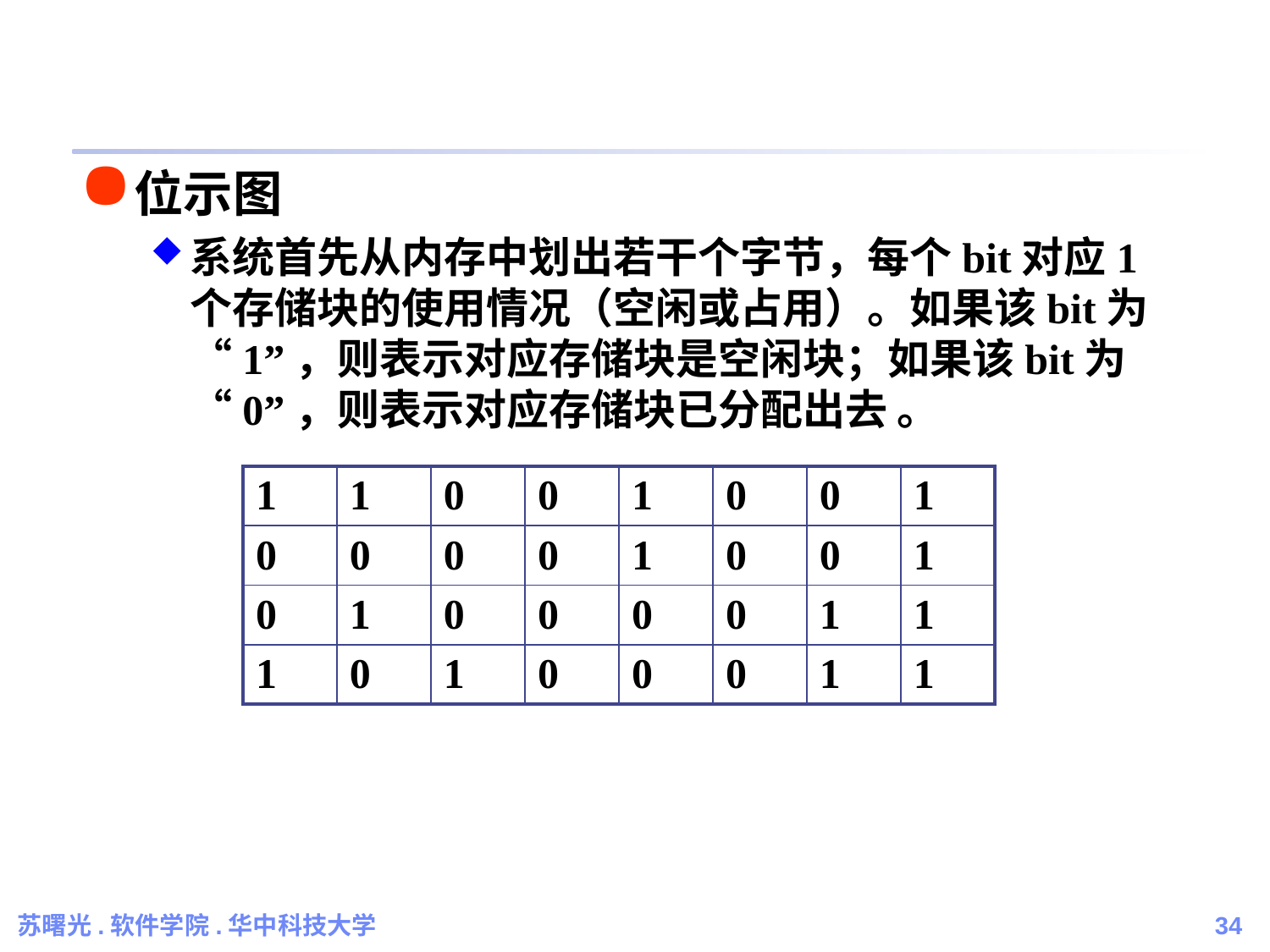

#
位示图
系统首先从内存中划出若干个字节，每个bit对应1个存储块的使用情况（空闲或占用）。如果该bit为“1”，则表示对应存储块是空闲块；如果该bit为“0”，则表示对应存储块已分配出去 。

| 1 | 1 | 0 | 0 | 1 | 0 | 0 | 1 |
| --- | --- | --- | --- | --- | --- | --- | --- |
| 0 | 0 | 0 | 0 | 1 | 0 | 0 | 1 |
| 0 | 1 | 0 | 0 | 0 | 0 | 1 | 1 |
| 1 | 0 | 1 | 0 | 0 | 0 | 1 | 1 |
苏曙光.软件学院.华中科技大学
34